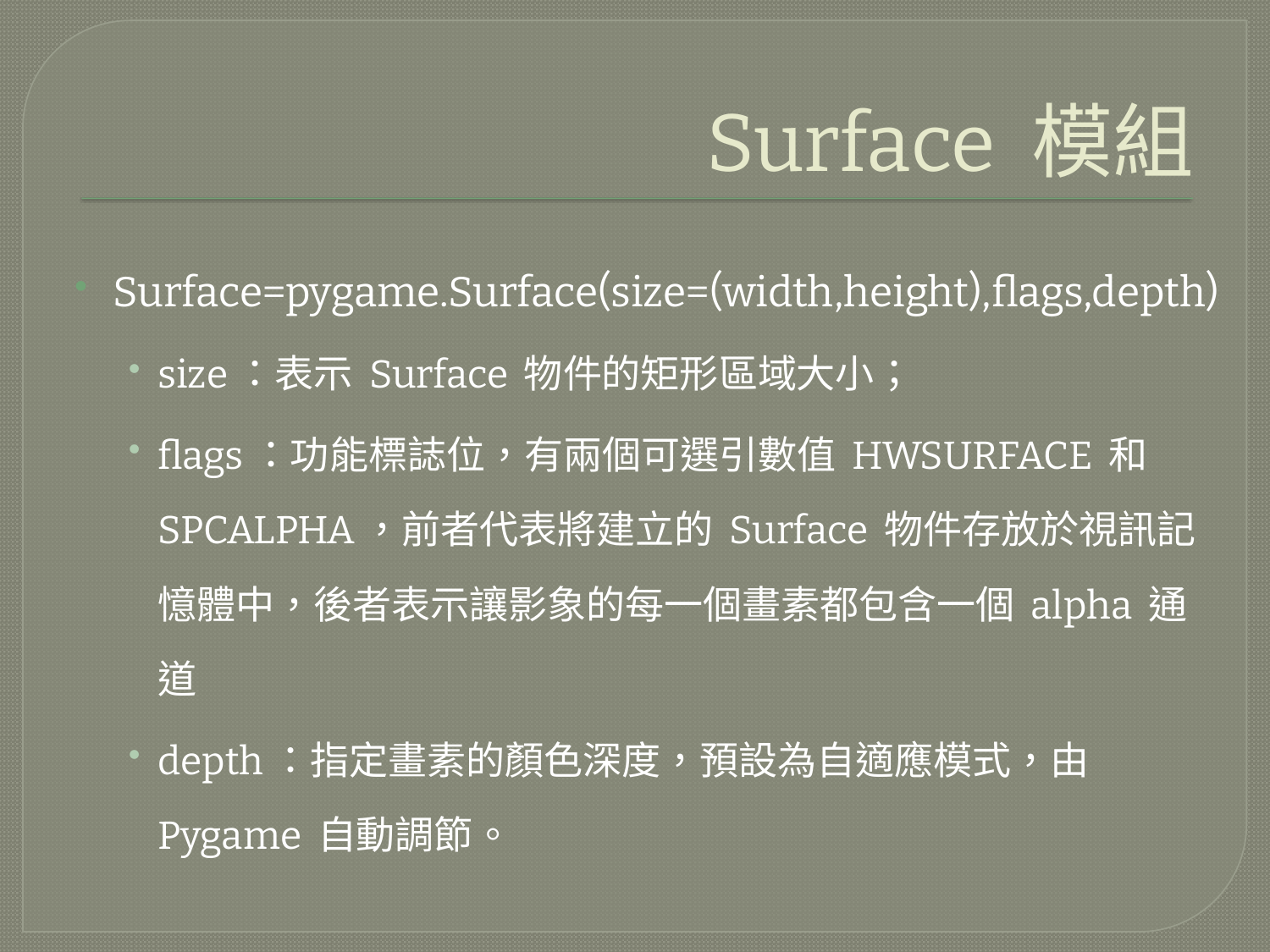

# Surface 模組
Surface=pygame.Surface(size=(width,height),flags,depth)
size：表示 Surface 物件的矩形區域大小；
flags：功能標誌位，有兩個可選引數值 HWSURFACE 和 SPCALPHA，前者代表將建立的 Surface 物件存放於視訊記憶體中，後者表示讓影象的每一個畫素都包含一個 alpha 通道
depth：指定畫素的顏色深度，預設為自適應模式，由 Pygame 自動調節。